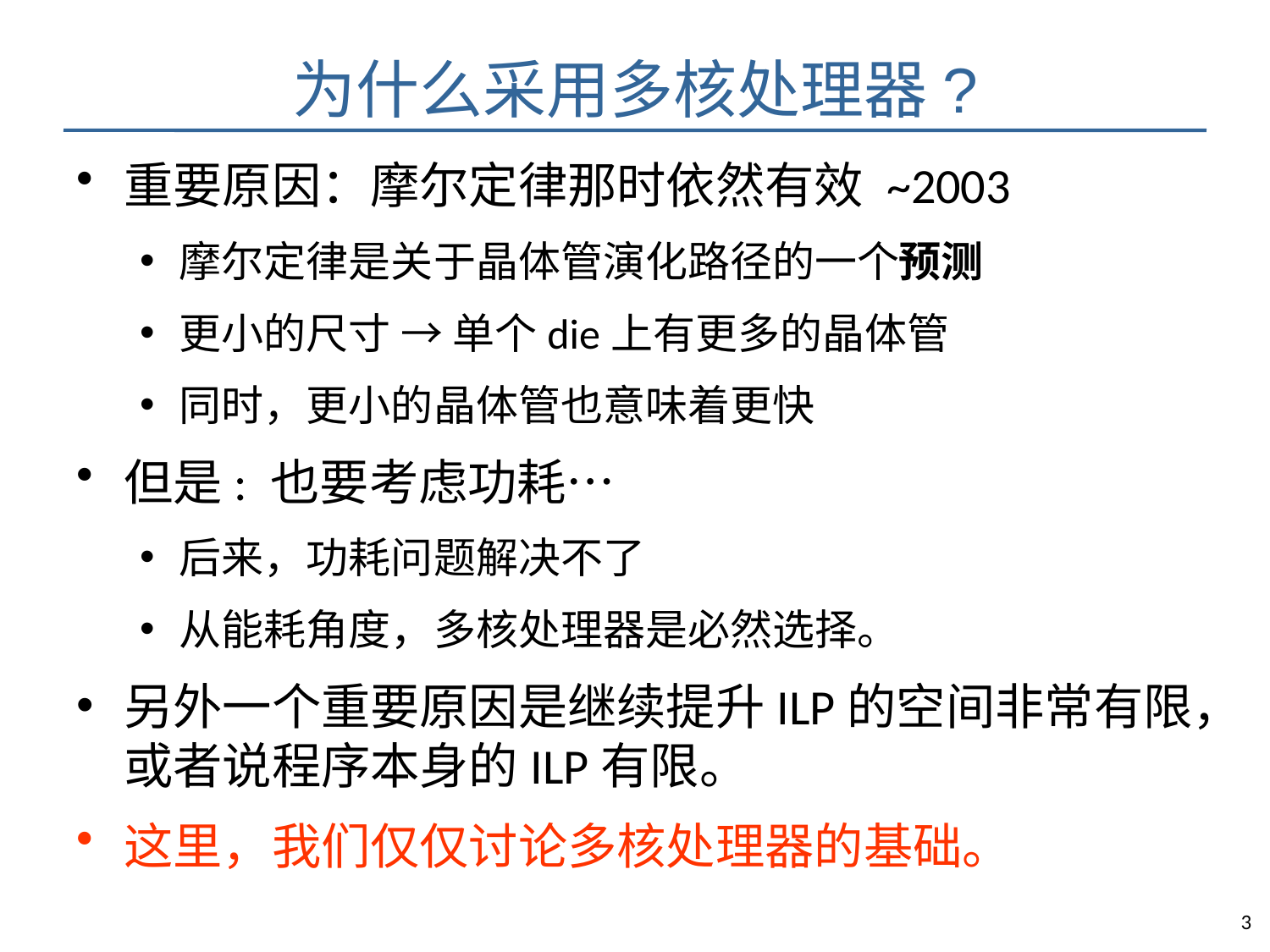

# 为什么采用多核处理器?
重要原因：摩尔定律那时依然有效 ~2003
摩尔定律是关于晶体管演化路径的一个预测
更小的尺寸 → 单个die上有更多的晶体管
同时，更小的晶体管也意味着更快
但是: 也要考虑功耗…
后来，功耗问题解决不了
从能耗角度，多核处理器是必然选择。
另外一个重要原因是继续提升ILP的空间非常有限，或者说程序本身的ILP有限。
这里，我们仅仅讨论多核处理器的基础。
3